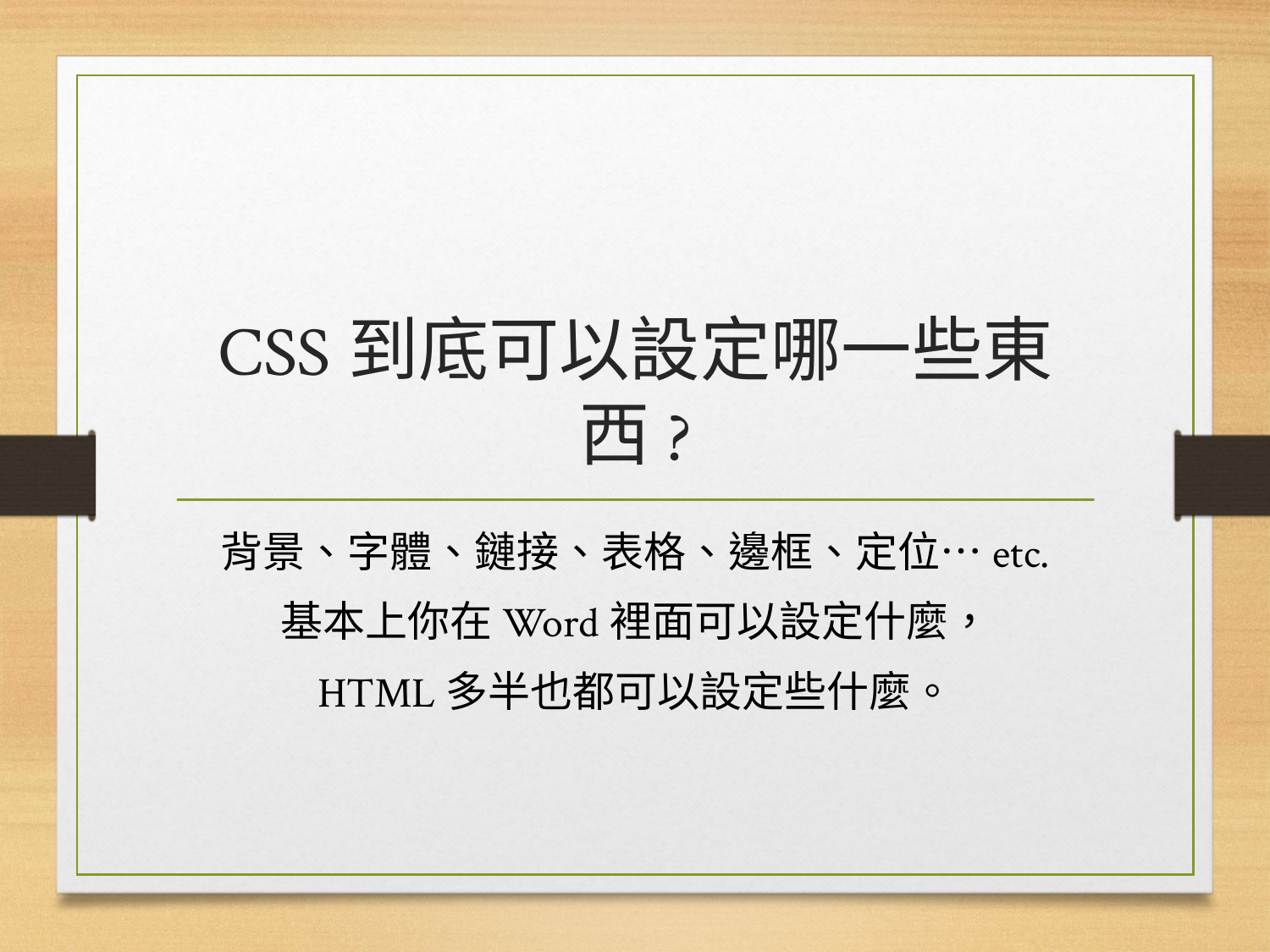

# CSS到底可以設定哪一些東西?
背景、字體、鏈接、表格、邊框、定位…etc.
基本上你在Word裡面可以設定什麼，
HTML多半也都可以設定些什麼。